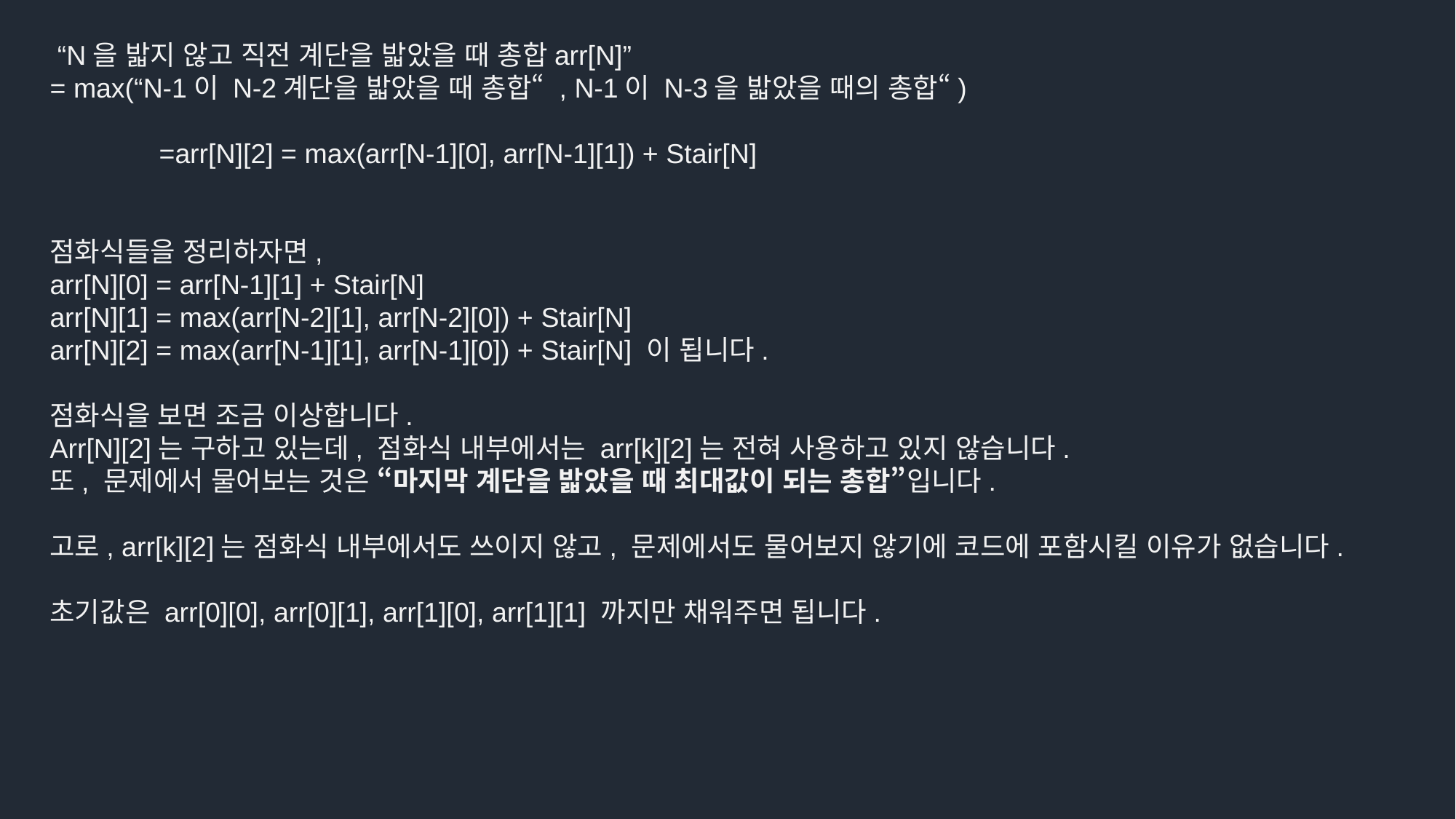

“N을 밟지 않고 직전 계단을 밟았을 때 총합arr[N]”
= max(“N-1이 N-2계단을 밟았을 때 총합“ , N-1이 N-3을 밟았을 때의 총합“)

	=arr[N][2] = max(arr[N-1][0], arr[N-1][1]) + Stair[N]

점화식들을 정리하자면,
arr[N][0] = arr[N-1][1] + Stair[N]
arr[N][1] = max(arr[N-2][1], arr[N-2][0]) + Stair[N]
arr[N][2] = max(arr[N-1][1], arr[N-1][0]) + Stair[N] 이 됩니다.

점화식을 보면 조금 이상합니다.
Arr[N][2]는 구하고 있는데, 점화식 내부에서는 arr[k][2]는 전혀 사용하고 있지 않습니다.
또, 문제에서 물어보는 것은 “마지막 계단을 밟았을 때 최대값이 되는 총합”입니다.

고로, arr[k][2]는 점화식 내부에서도 쓰이지 않고, 문제에서도 물어보지 않기에 코드에 포함시킬 이유가 없습니다.

초기값은 arr[0][0], arr[0][1], arr[1][0], arr[1][1] 까지만 채워주면 됩니다.